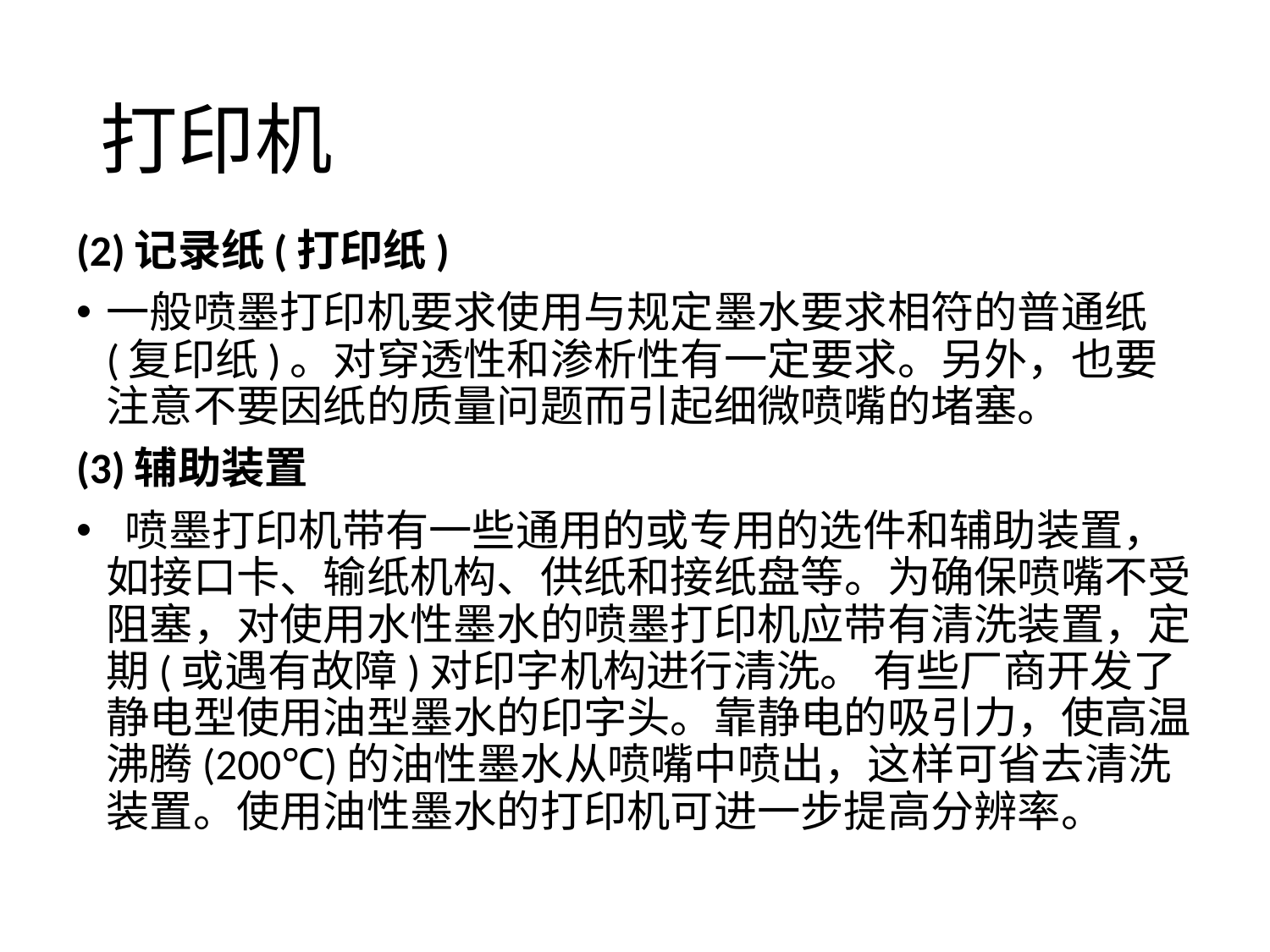

# 打印机
(2)记录纸(打印纸)
一般喷墨打印机要求使用与规定墨水要求相符的普通纸(复印纸)。对穿透性和渗析性有一定要求。另外，也要注意不要因纸的质量问题而引起细微喷嘴的堵塞。
(3)辅助装置
 喷墨打印机带有一些通用的或专用的选件和辅助装置，如接口卡、输纸机构、供纸和接纸盘等。为确保喷嘴不受阻塞，对使用水性墨水的喷墨打印机应带有清洗装置，定期(或遇有故障)对印字机构进行清洗。 有些厂商开发了静电型使用油型墨水的印字头。靠静电的吸引力，使高温沸腾(200℃)的油性墨水从喷嘴中喷出，这样可省去清洗装置。使用油性墨水的打印机可进一步提高分辨率。